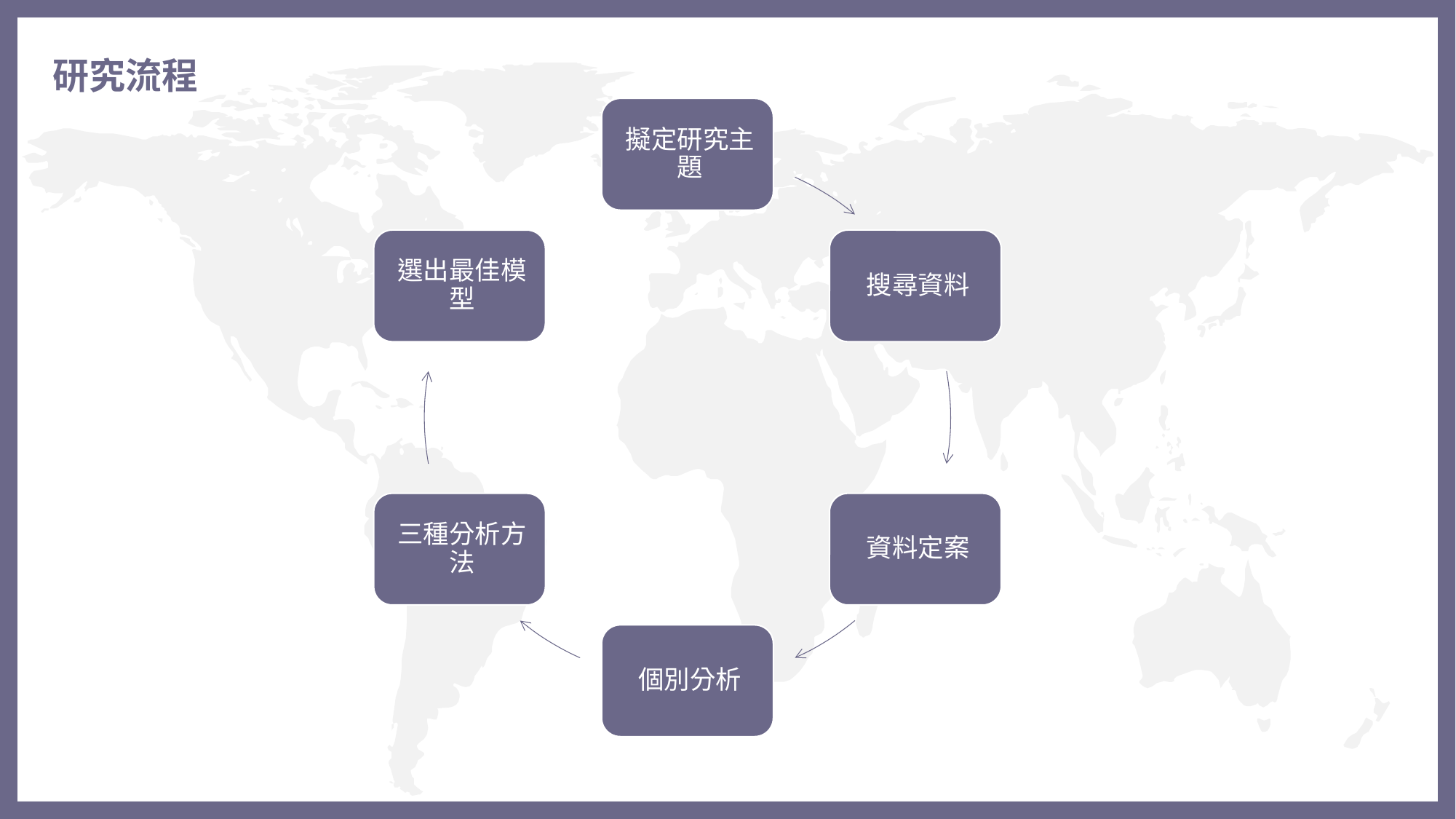

研究流程
擬定研究主題
搜尋資料
資料定案
個別分析
三種分析方法
選出最佳模型